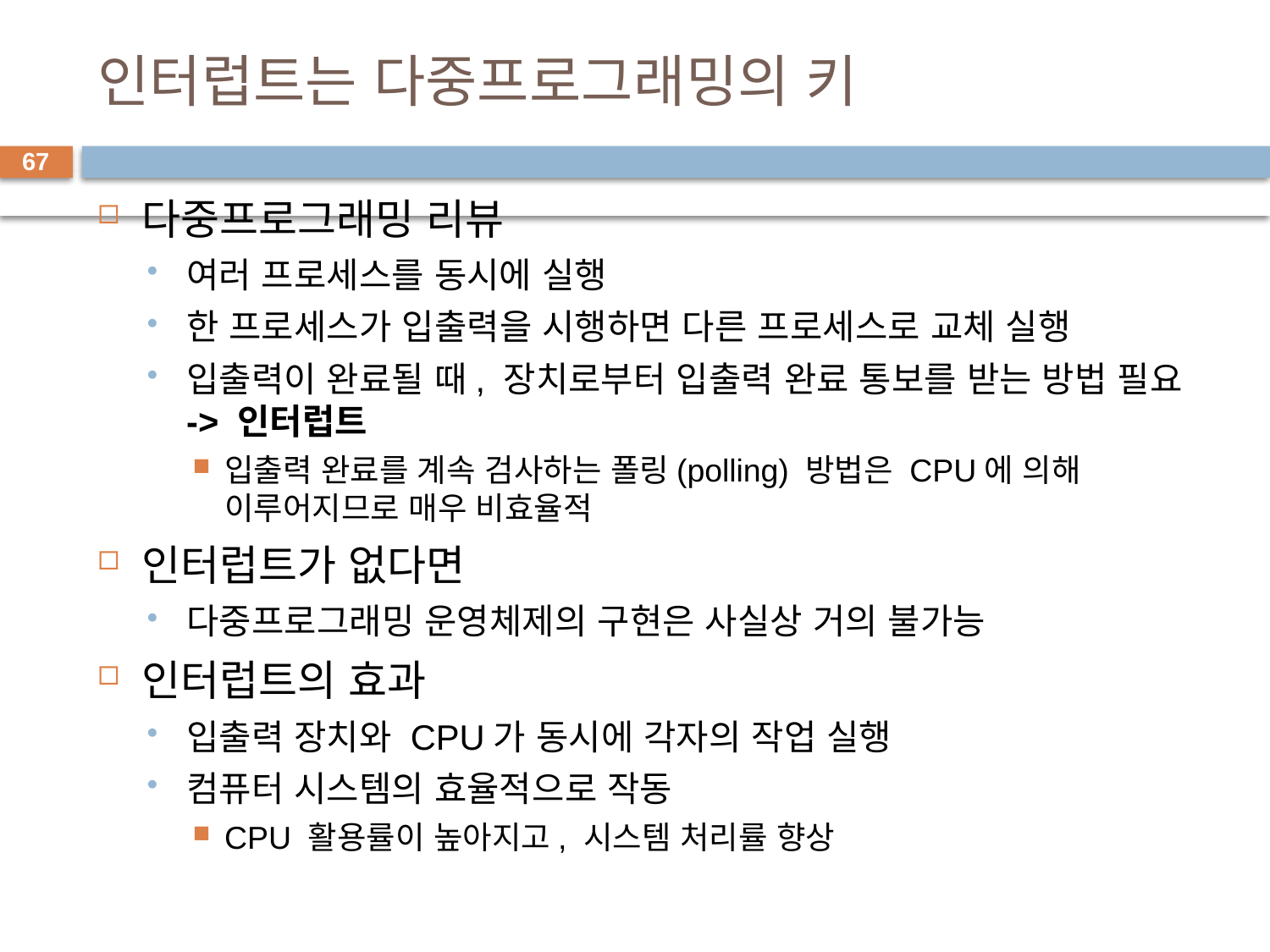

# 인터럽트는 다중프로그래밍의 키
67
다중프로그래밍 리뷰
여러 프로세스를 동시에 실행
한 프로세스가 입출력을 시행하면 다른 프로세스로 교체 실행
입출력이 완료될 때, 장치로부터 입출력 완료 통보를 받는 방법 필요 -> 인터럽트
입출력 완료를 계속 검사하는 폴링(polling) 방법은 CPU에 의해 이루어지므로 매우 비효율적
인터럽트가 없다면
다중프로그래밍 운영체제의 구현은 사실상 거의 불가능
인터럽트의 효과
입출력 장치와 CPU가 동시에 각자의 작업 실행
컴퓨터 시스템의 효율적으로 작동
CPU 활용률이 높아지고, 시스템 처리률 향상